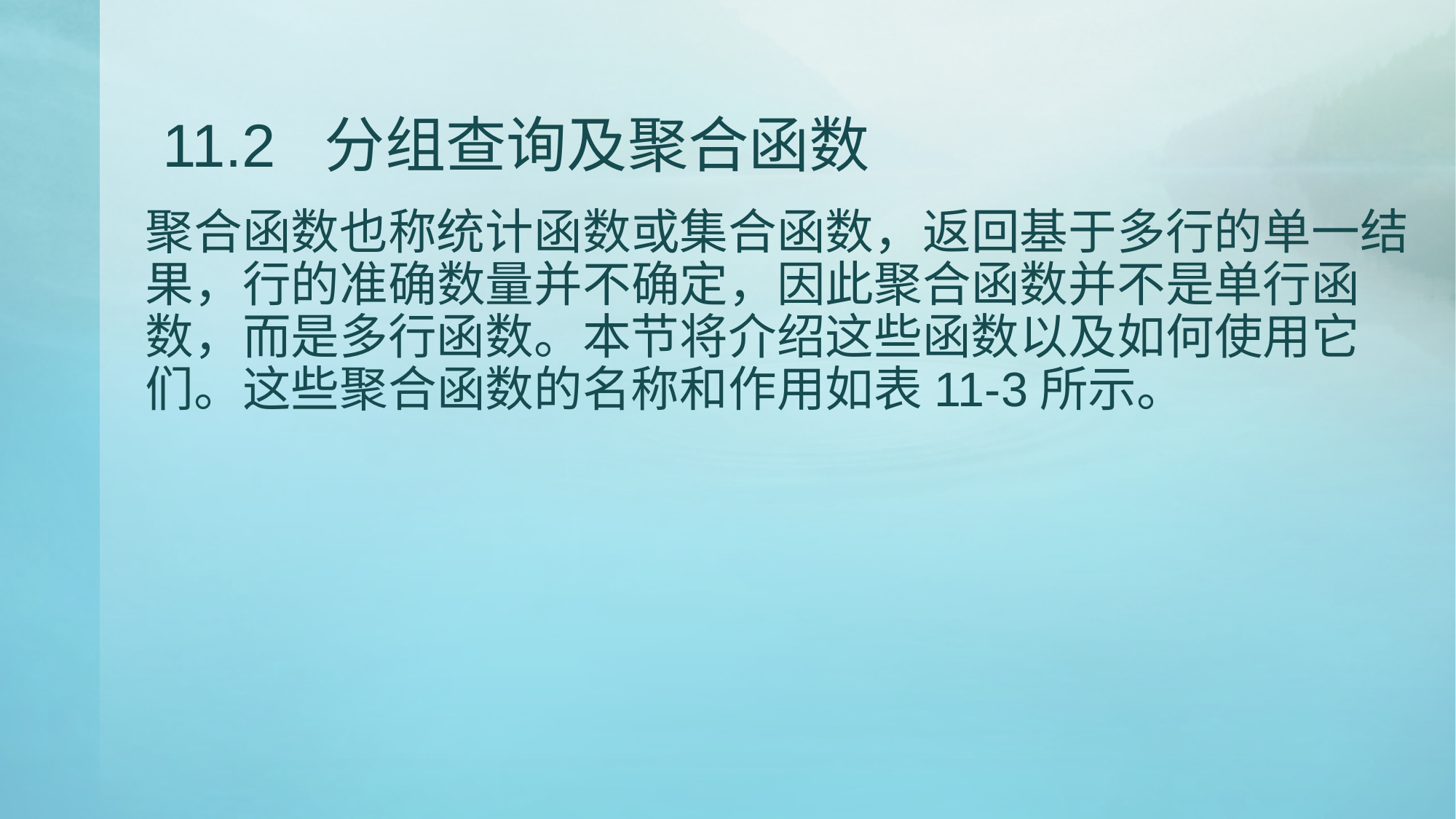

# 11.2  分组查询及聚合函数
聚合函数也称统计函数或集合函数，返回基于多行的单一结果，行的准确数量并不确定，因此聚合函数并不是单行函数，而是多行函数。本节将介绍这些函数以及如何使用它们。这些聚合函数的名称和作用如表11-3所示。